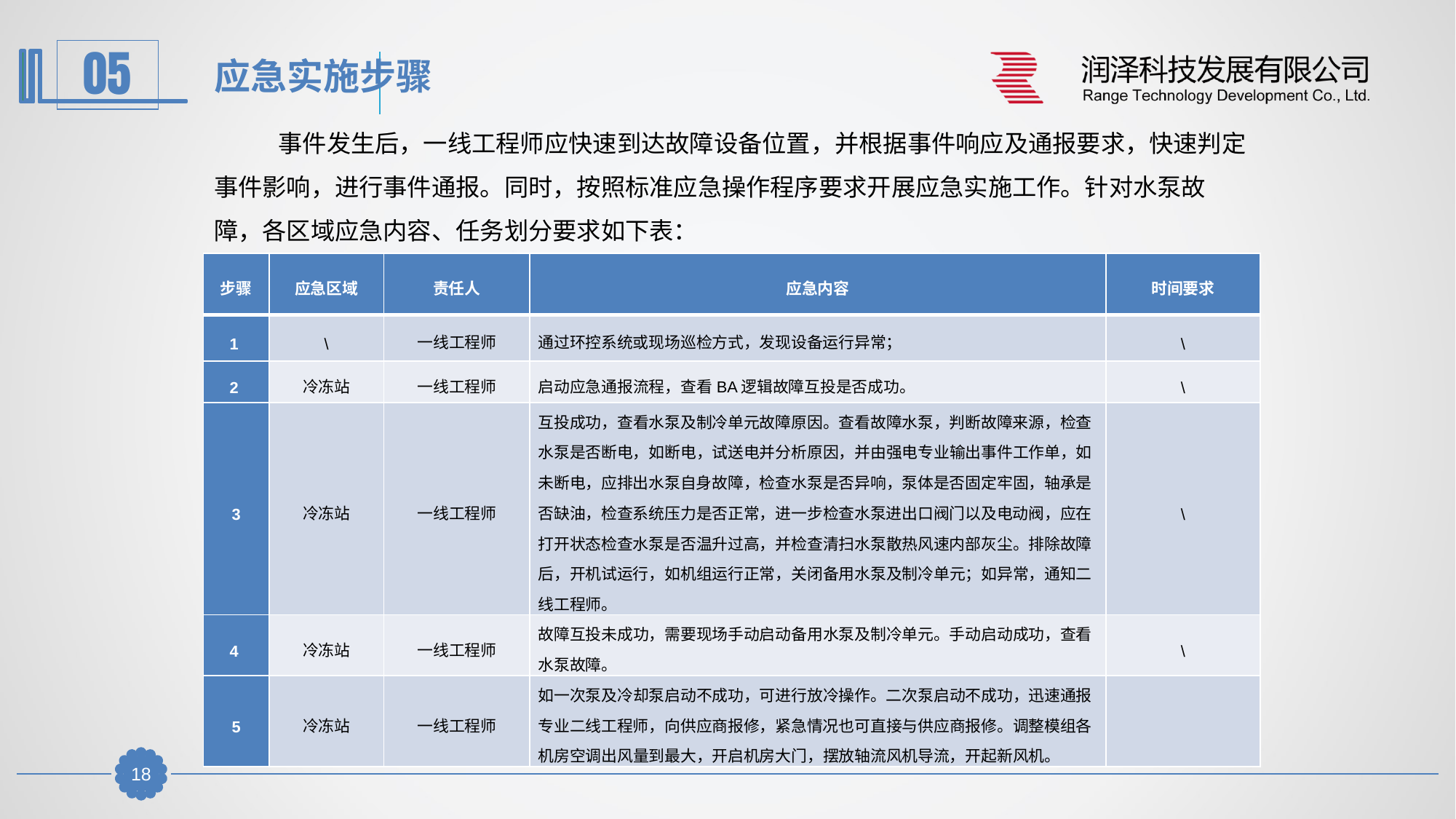

应急实施步骤
事件发生后，一线工程师应快速到达故障设备位置，并根据事件响应及通报要求，快速判定事件影响，进行事件通报。同时，按照标准应急操作程序要求开展应急实施工作。针对水泵故障，各区域应急内容、任务划分要求如下表：
| 步骤 | 应急区域 | 责任人 | 应急内容 | 时间要求 |
| --- | --- | --- | --- | --- |
| 1 | \ | 一线工程师 | 通过环控系统或现场巡检方式，发现设备运行异常； | \ |
| 2 | 冷冻站 | 一线工程师 | 启动应急通报流程，查看BA逻辑故障互投是否成功。 | \ |
| 3 | 冷冻站 | 一线工程师 | 互投成功，查看水泵及制冷单元故障原因。查看故障水泵，判断故障来源，检查水泵是否断电，如断电，试送电并分析原因，并由强电专业输出事件工作单，如未断电，应排出水泵自身故障，检查水泵是否异响，泵体是否固定牢固，轴承是否缺油，检查系统压力是否正常，进一步检查水泵进出口阀门以及电动阀，应在打开状态检查水泵是否温升过高，并检查清扫水泵散热风速内部灰尘。排除故障后，开机试运行，如机组运行正常，关闭备用水泵及制冷单元；如异常，通知二线工程师。 | \ |
| 4 | 冷冻站 | 一线工程师 | 故障互投未成功，需要现场手动启动备用水泵及制冷单元。手动启动成功，查看水泵故障。 | \ |
| 5 | 冷冻站 | 一线工程师 | 如一次泵及冷却泵启动不成功，可进行放冷操作。二次泵启动不成功，迅速通报专业二线工程师，向供应商报修，紧急情况也可直接与供应商报修。调整模组各机房空调出风量到最大，开启机房大门，摆放轴流风机导流，开起新风机。 |  |
18